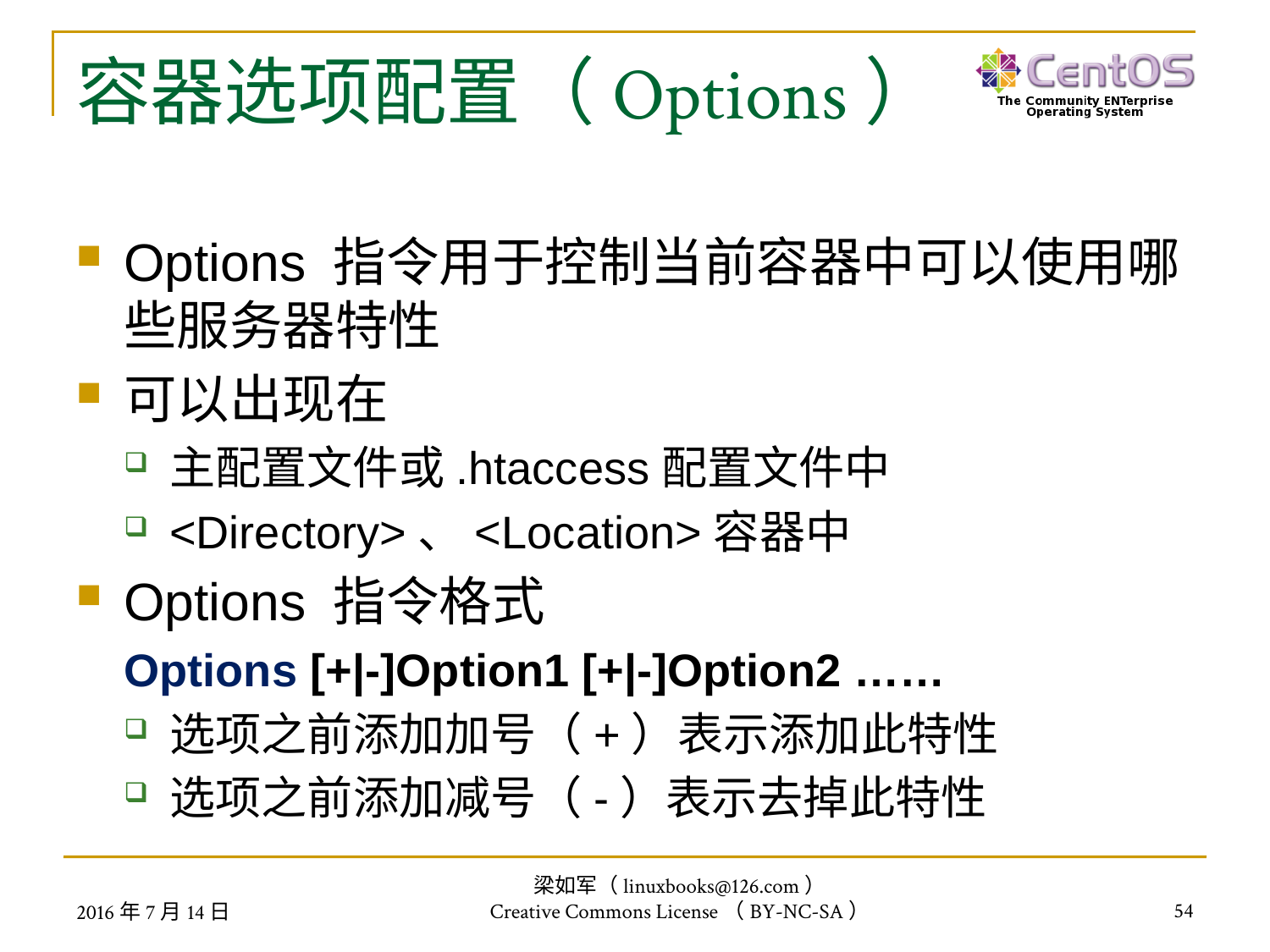

# 容器选项配置（Options）
Options 指令用于控制当前容器中可以使用哪些服务器特性
可以出现在
主配置文件或.htaccess配置文件中
<Directory>、<Location>容器中
Options 指令格式
Options [+|-]Option1 [+|-]Option2 ……
选项之前添加加号（+）表示添加此特性
选项之前添加减号（-）表示去掉此特性
梁如军（linuxbooks@126.com）
Creative Commons License（BY-NC-SA）
2016年7月14日
54